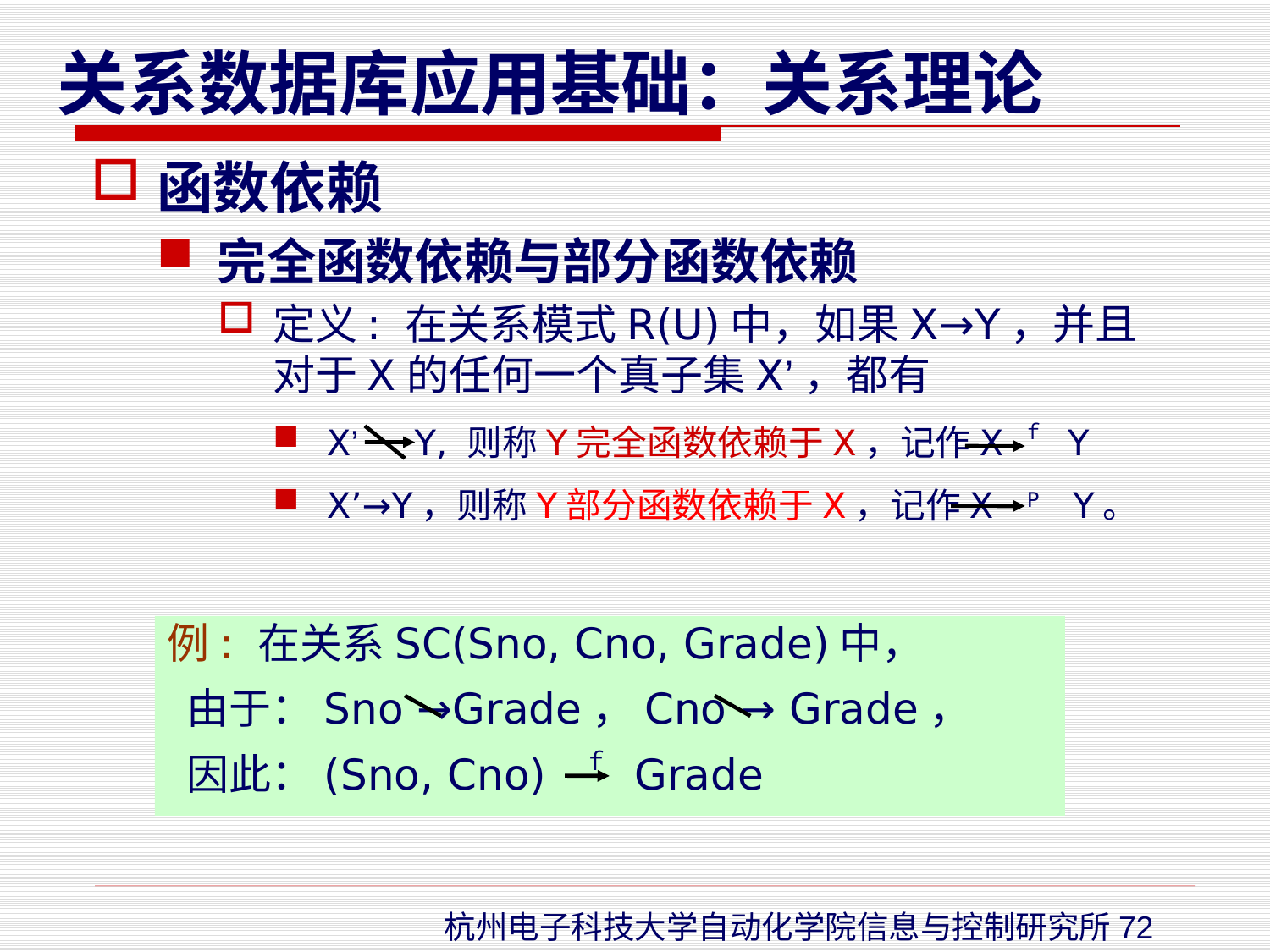

函数依赖
完全函数依赖与部分函数依赖
定义: 在关系模式R(U)中，如果X→Y，并且对于X的任何一个真子集X’，都有
X’     Y, 则称Y完全函数依赖于X，记作X ｆ  Y
X’→Y，则称Y部分函数依赖于X，记作X   P   Y。

例: 在关系SC(Sno, Cno, Grade)中，
 由于：Sno →Grade，Cno → Grade，
 因此：(Sno, Cno)  ｆ   Grade